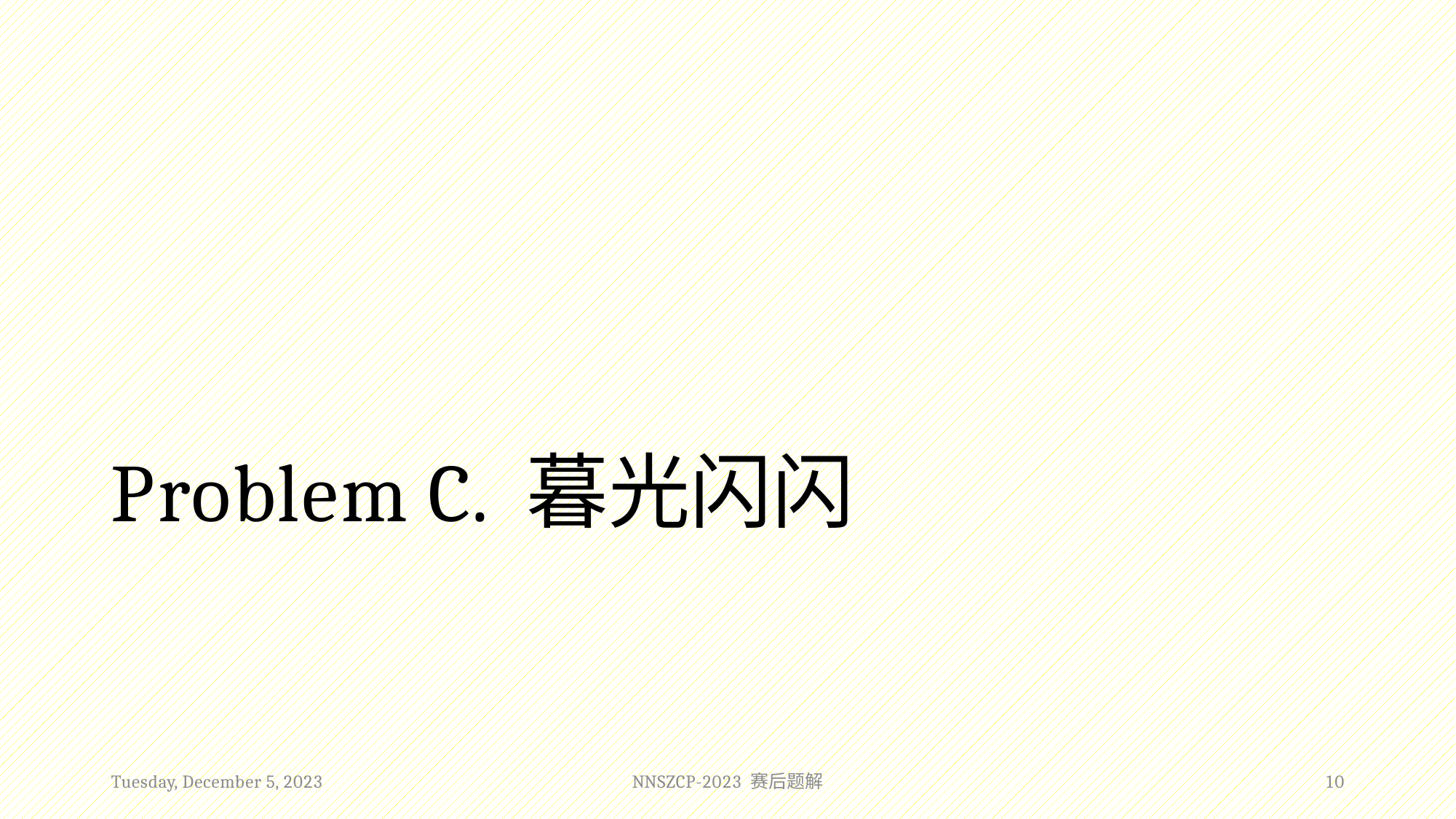

# Problem C. 暮光闪闪
Tuesday, December 5, 2023
NNSZCP-2023 赛后题解
10